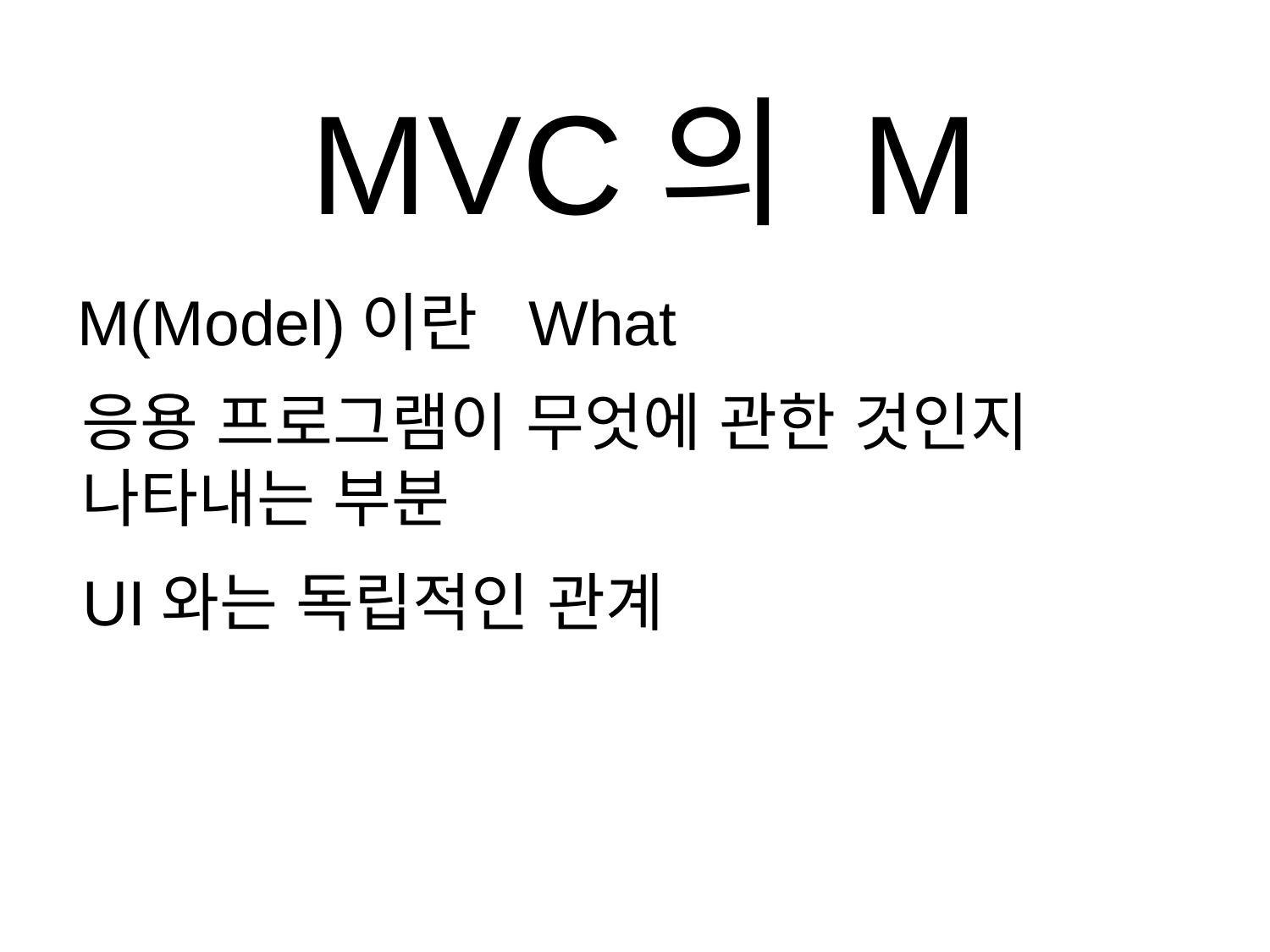

MVC의 M
M(Model)이란  What
응용 프로그램이 무엇에 관한 것인지 나타내는 부분
UI와는 독립적인 관계